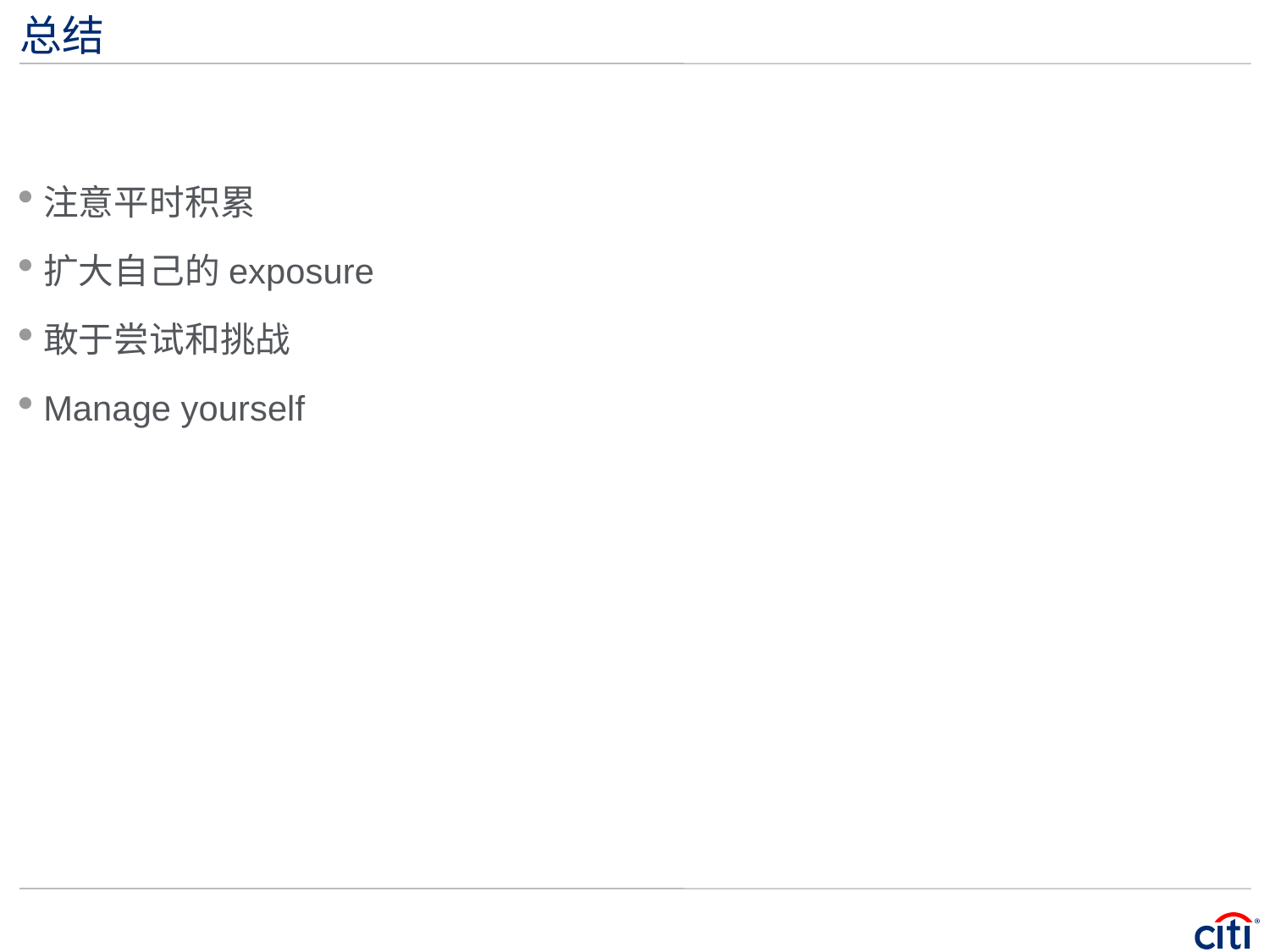

# 总结
注意平时积累
扩大自己的exposure
敢于尝试和挑战
Manage yourself